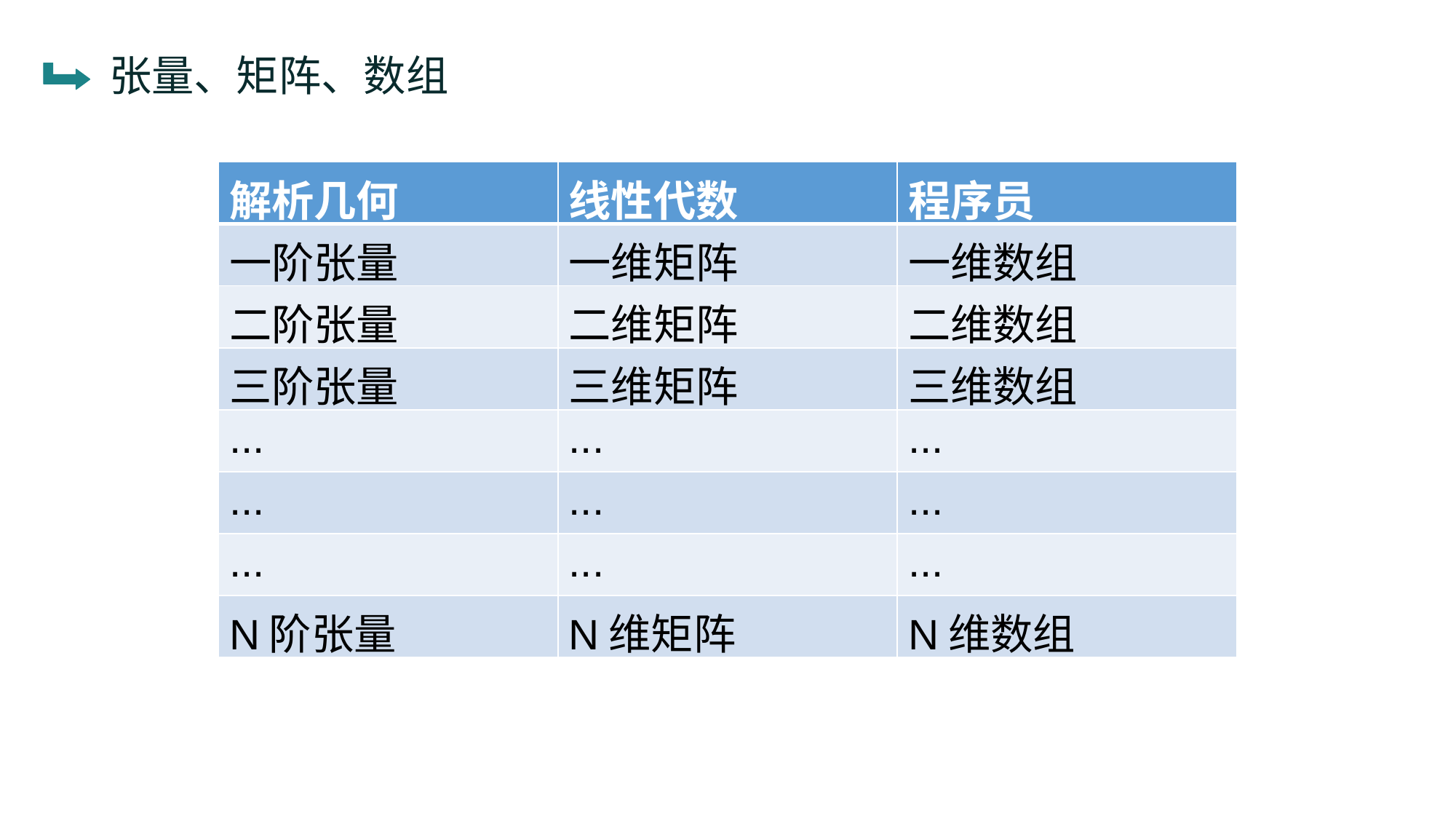

张量、矩阵、数组
| 解析几何 | 线性代数 | 程序员 |
| --- | --- | --- |
| 一阶张量 | 一维矩阵 | 一维数组 |
| 二阶张量 | 二维矩阵 | 二维数组 |
| 三阶张量 | 三维矩阵 | 三维数组 |
| ... | ... | ... |
| ... | ... | ... |
| ... | ... | ... |
| N阶张量 | N维矩阵 | N维数组 |